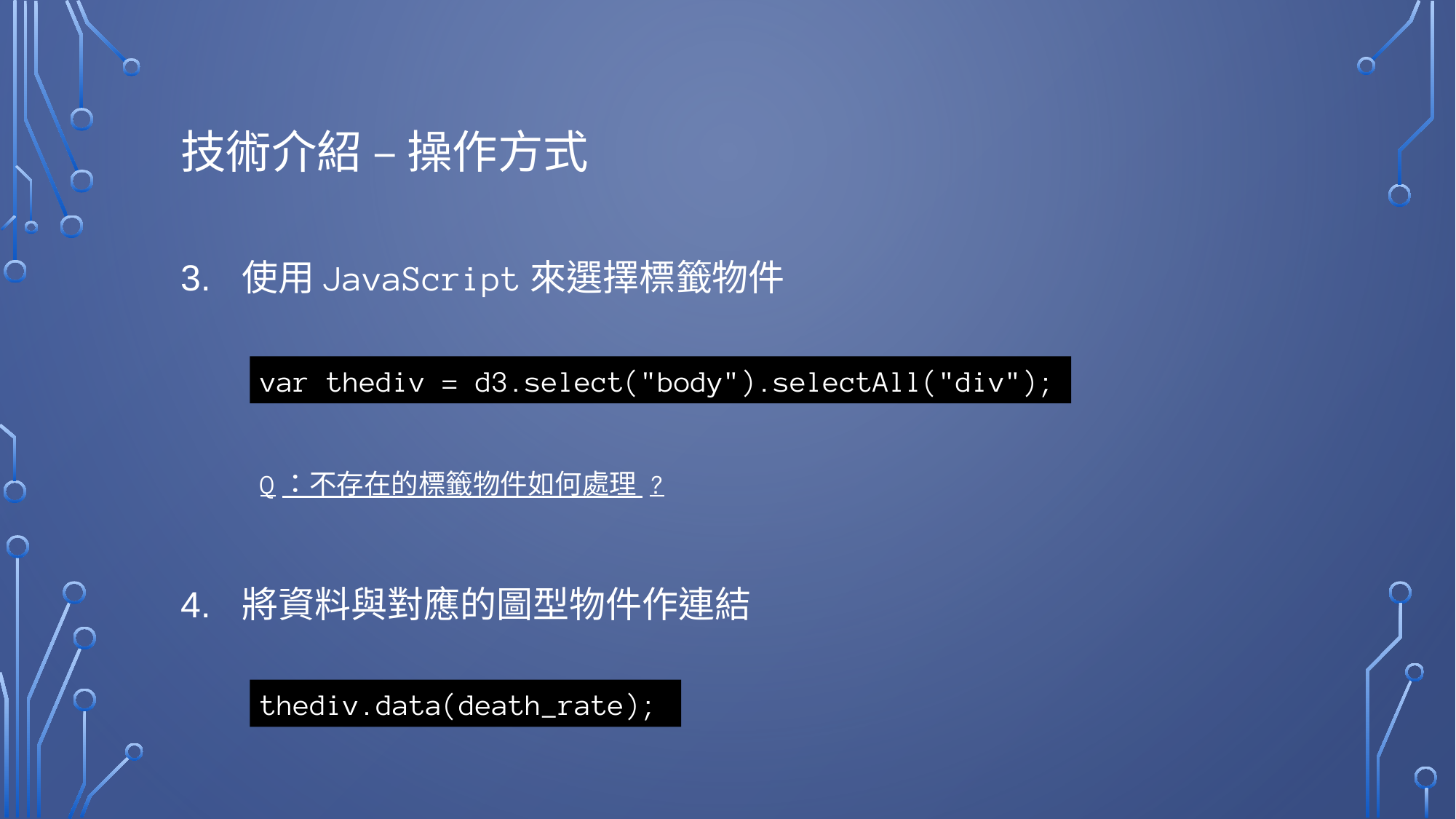

技術介紹 – 操作方式
使用JavaScript來選擇標籤物件

將資料與對應的圖型物件作連結
var thediv = d3.select("body").selectAll("div");
Q：不存在的標籤物件如何處理 ?
thediv.data(death_rate);